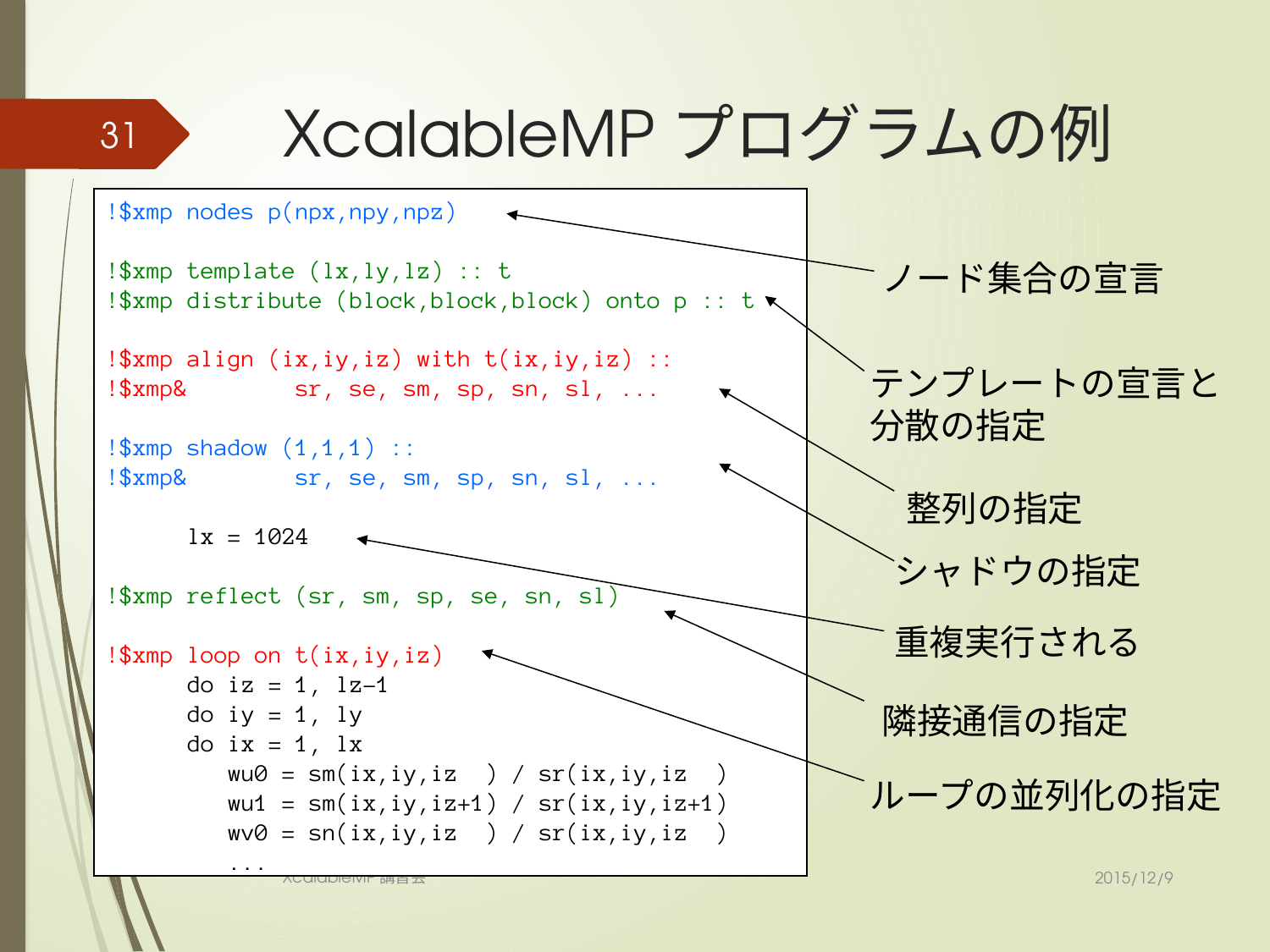

# XcalableMPプログラムの例
31
!$xmp nodes p(npx,npy,npz)

!$xmp template (lx,ly,lz) :: t
!$xmp distribute (block,block,block) onto p :: t

!$xmp align (ix,iy,iz) with t(ix,iy,iz) ::
!$xmp&        sr, se, sm, sp, sn, sl, ...

!$xmp shadow (1,1,1) ::
!$xmp&        sr, se, sm, sp, sn, sl, ...

      lx = 1024

!$xmp reflect (sr, sm, sp, se, sn, sl)

!$xmp loop on t(ix,iy,iz)
      do iz = 1, lz-1
      do iy = 1, ly
      do ix = 1, lx
         wu0 = sm(ix,iy,iz  ) / sr(ix,iy,iz  )
         wu1 = sm(ix,iy,iz+1) / sr(ix,iy,iz+1)
         wv0 = sn(ix,iy,iz  ) / sr(ix,iy,iz  )
         ...

ノード集合の宣言

テンプレートの宣言と
分散の指定

整列の指定

シャドウの指定

重複実行される

隣接通信の指定
ループの並列化の指定
2015/12/9
XcalableMP講習会